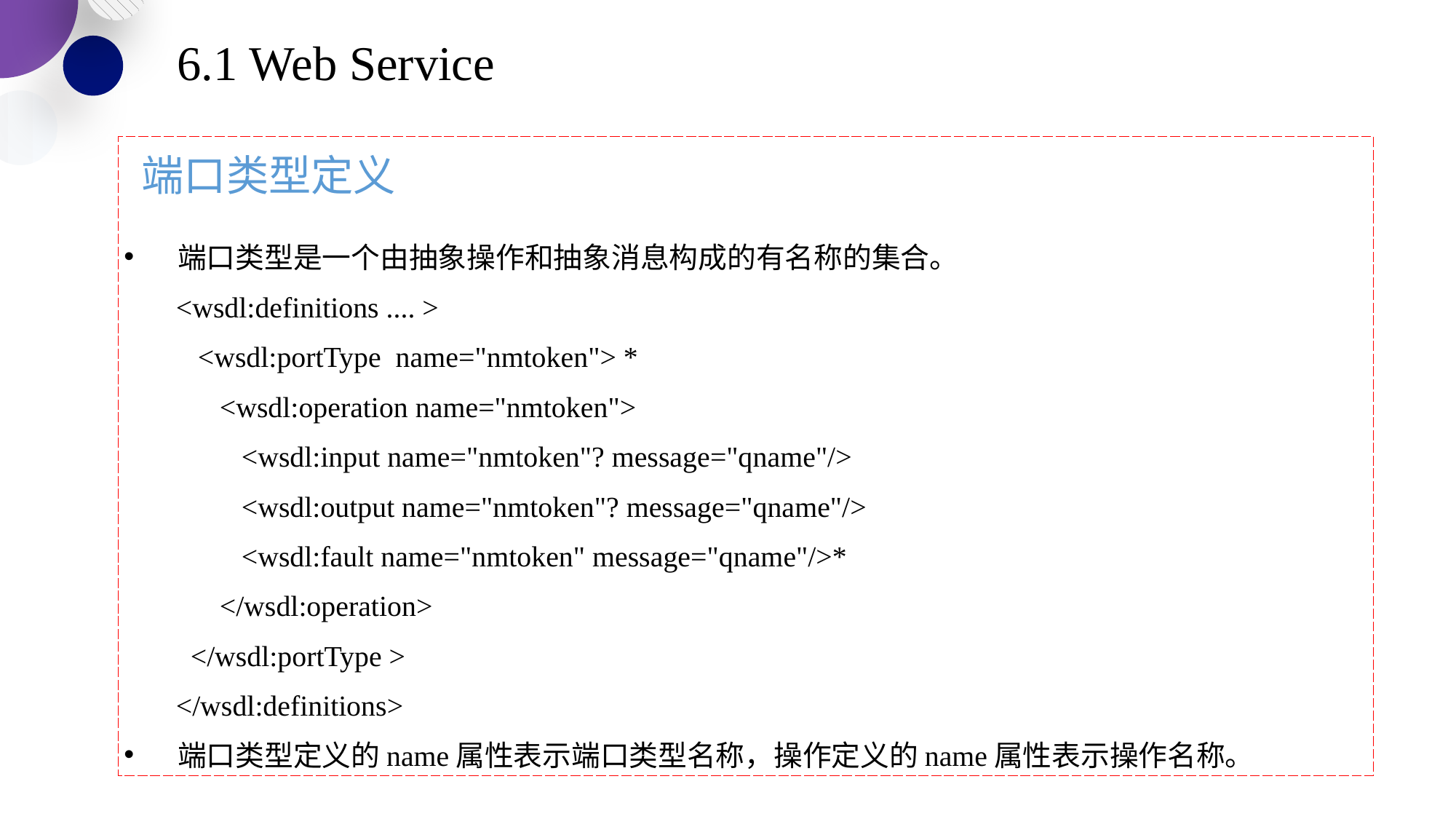

6.1 Web Service

端口类型是一个由抽象操作和抽象消息构成的有名称的集合。
<wsdl:definitions .... >
   <wsdl:portType  name="nmtoken"> *
      <wsdl:operation name="nmtoken">
         <wsdl:input name="nmtoken"? message="qname"/>
         <wsdl:output name="nmtoken"? message="qname"/>
         <wsdl:fault name="nmtoken" message="qname"/>*
      </wsdl:operation>
  </wsdl:portType >
</wsdl:definitions>
端口类型定义的name属性表示端口类型名称，操作定义的name属性表示操作名称。
# 端口类型定义